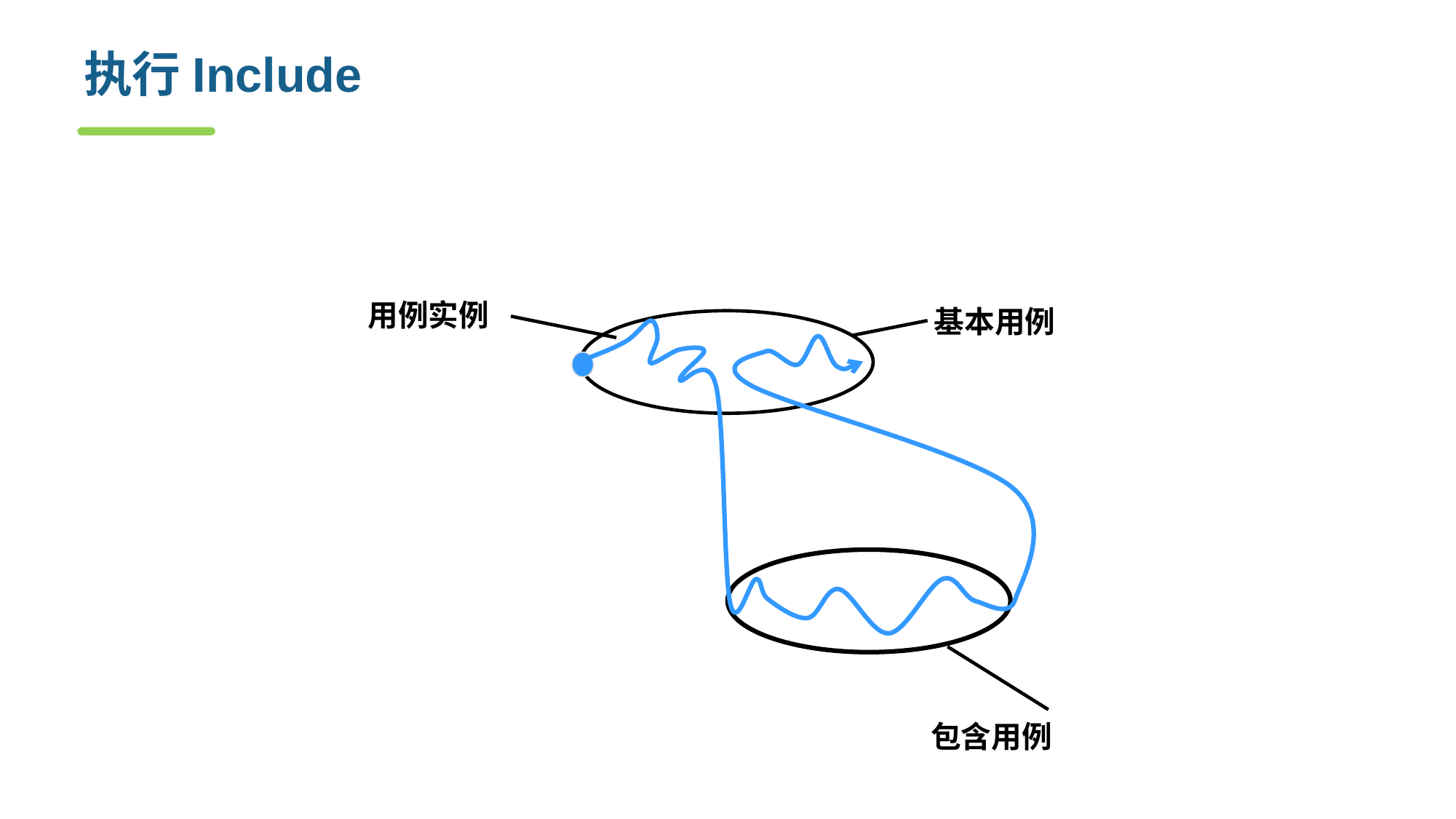

# 执行Include
到达插入点时执行包含用例

用例实例
基本用例

包含用例
82